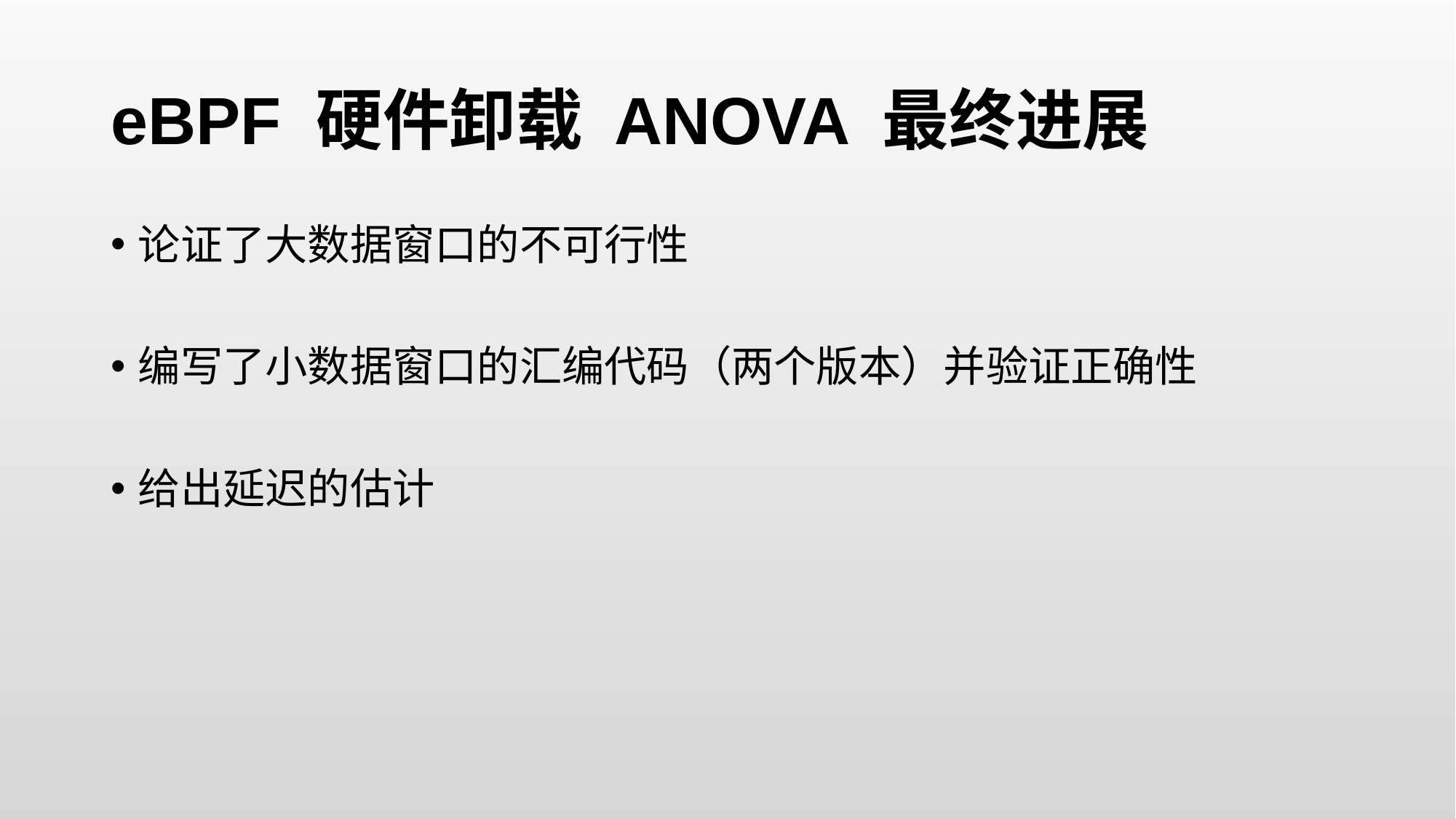

# eBPF 硬件卸载 ANOVA 最终进展
论证了大数据窗口的不可行性

编写了小数据窗口的汇编代码（两个版本）并验证正确性

给出延迟的估计